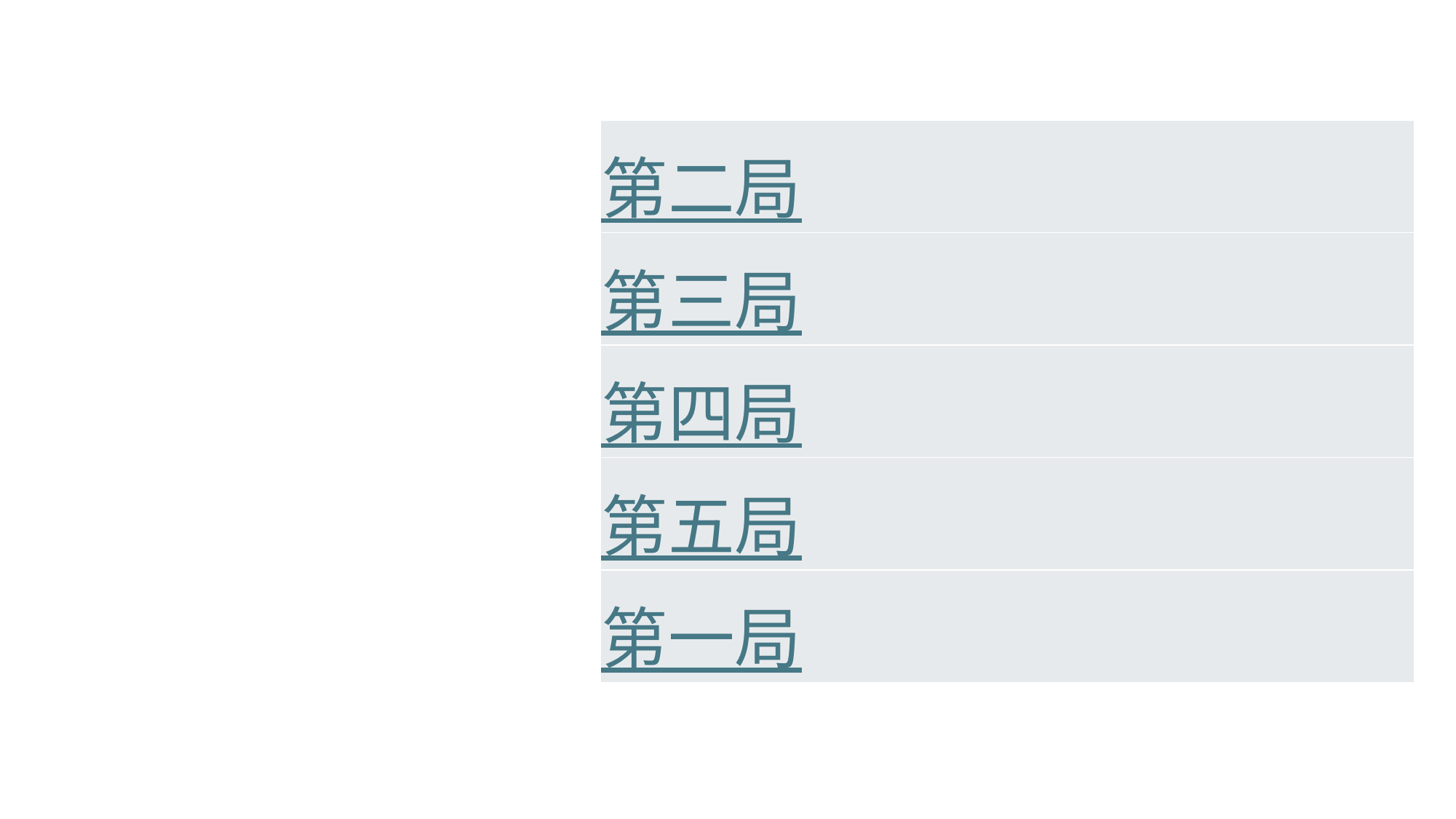

| 第二局 |
| --- |
| 第三局 |
| 第四局 |
| 第五局 |
| 第一局 |